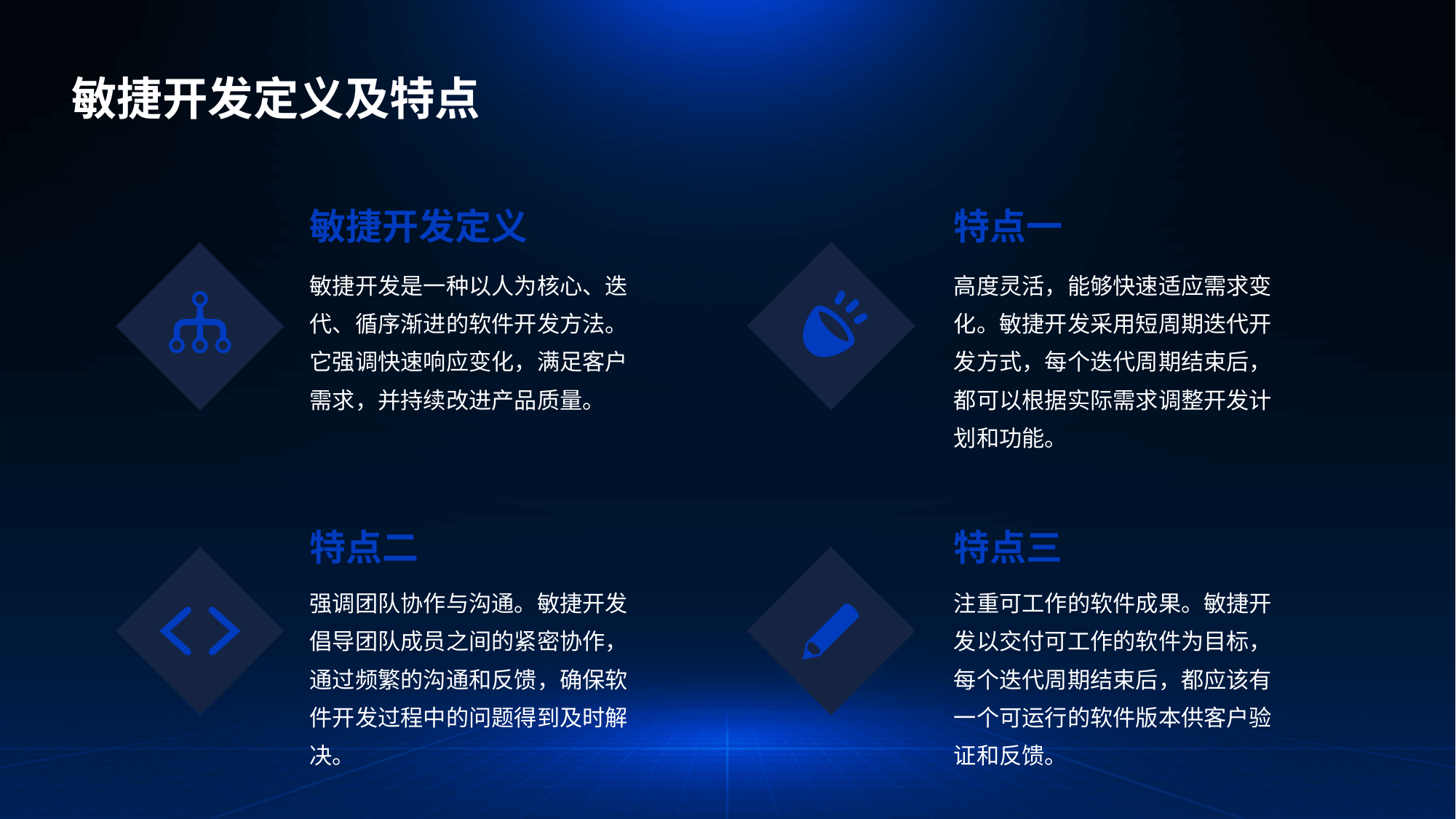

敏捷开发定义及特点
敏捷开发定义
特点一
敏捷开发是一种以人为核心、迭代、循序渐进的软件开发方法。它强调快速响应变化，满足客户需求，并持续改进产品质量。
高度灵活，能够快速适应需求变化。敏捷开发采用短周期迭代开发方式，每个迭代周期结束后，都可以根据实际需求调整开发计划和功能。

特点二
特点三

强调团队协作与沟通。敏捷开发倡导团队成员之间的紧密协作，通过频繁的沟通和反馈，确保软件开发过程中的问题得到及时解决。
注重可工作的软件成果。敏捷开发以交付可工作的软件为目标，每个迭代周期结束后，都应该有一个可运行的软件版本供客户验证和反馈。